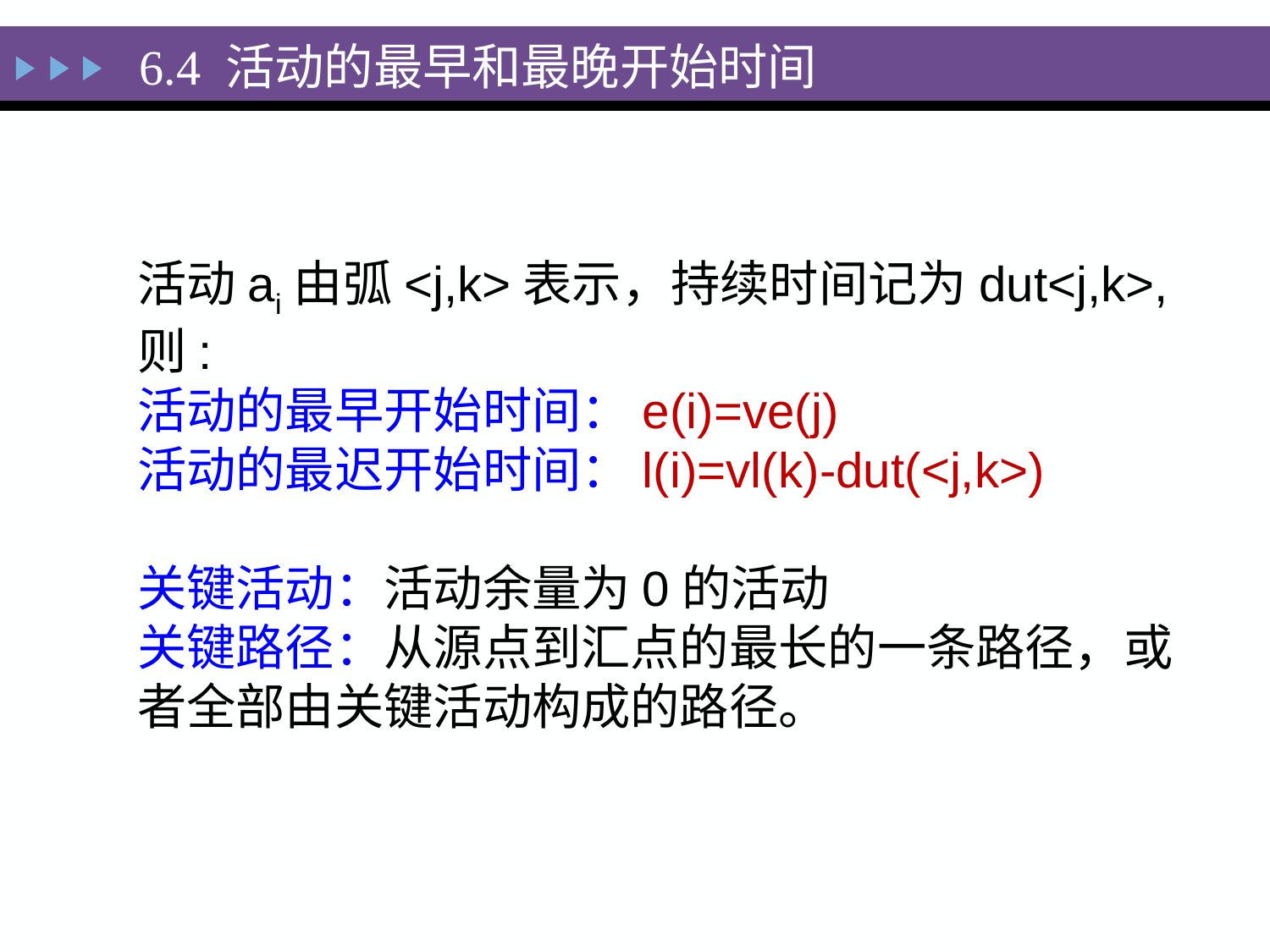

# 6.4 活动的最早和最晚开始时间
活动ai由弧<j,k>表示，持续时间记为dut<j,k>,则:
活动的最早开始时间：e(i)=ve(j)
活动的最迟开始时间：l(i)=vl(k)-dut(<j,k>)

关键活动：活动余量为0的活动
关键路径：从源点到汇点的最长的一条路径，或者全部由关键活动构成的路径。